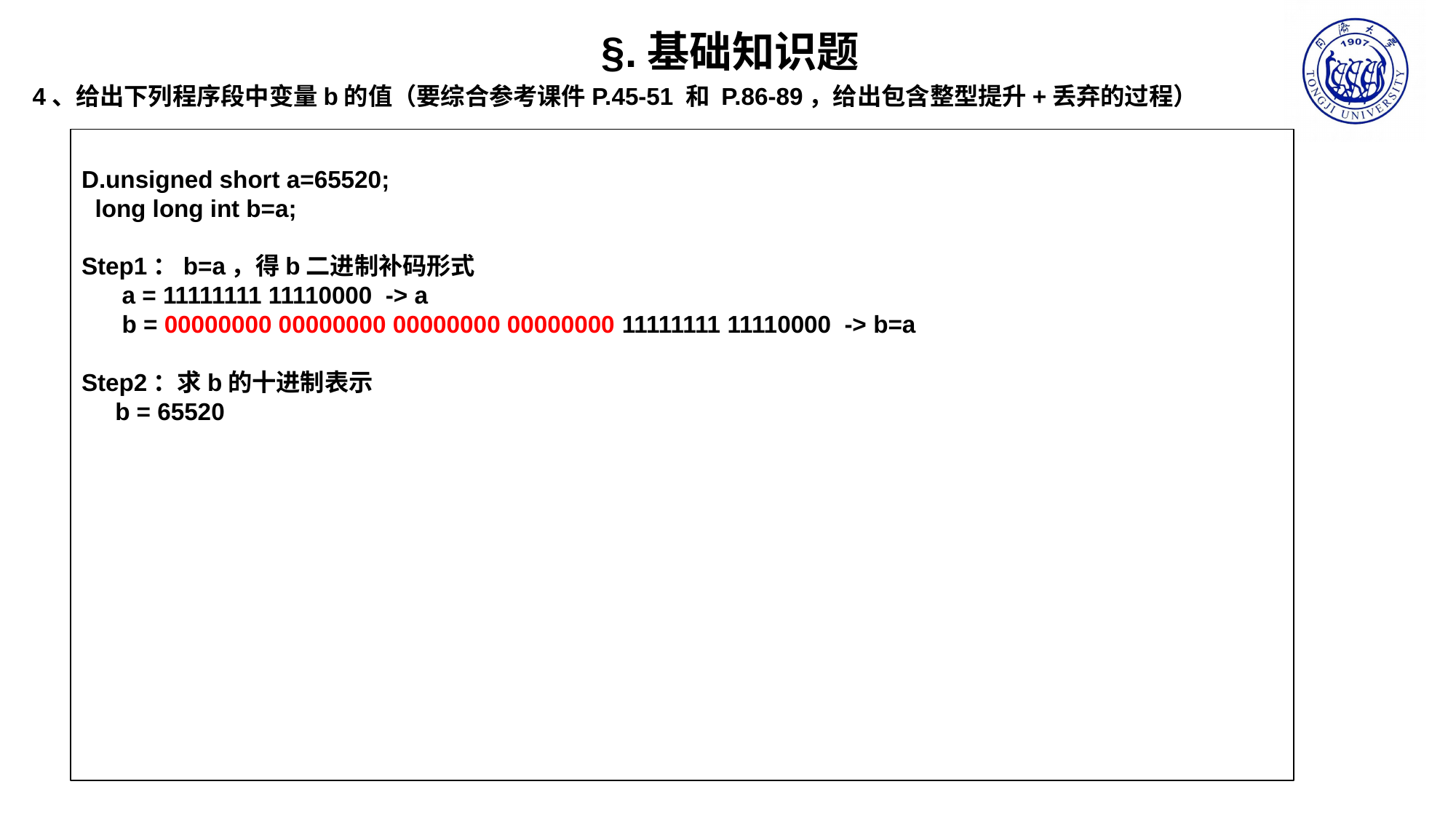

§.基础知识题
4、给出下列程序段中变量b的值（要综合参考课件P.45-51 和 P.86-89，给出包含整型提升+丢弃的过程）

D.unsigned short a=65520;
  long long int b=a;

Step1：b=a，得b二进制补码形式
      a = 11111111 11110000  -> a
      b = 00000000 00000000 00000000 00000000 11111111 11110000  -> b=a

Step2：求b的十进制表示
     b = 65520